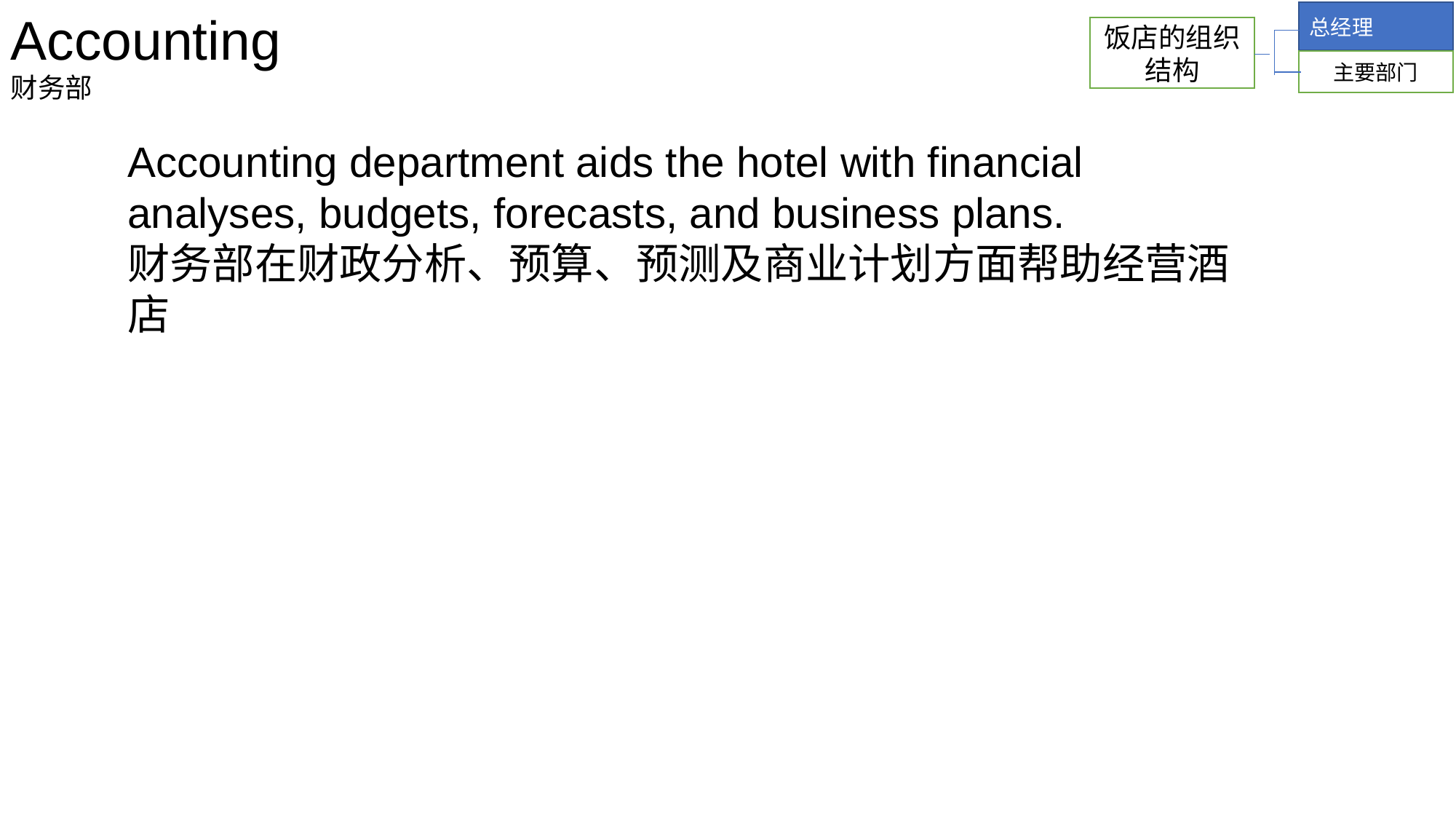

Accounting
财务部
总经理
饭店的组织结构
主要部门
Accounting department aids the hotel with financial analyses, budgets, forecasts, and business plans.
财务部在财政分析、预算、预测及商业计划方面帮助经营酒店